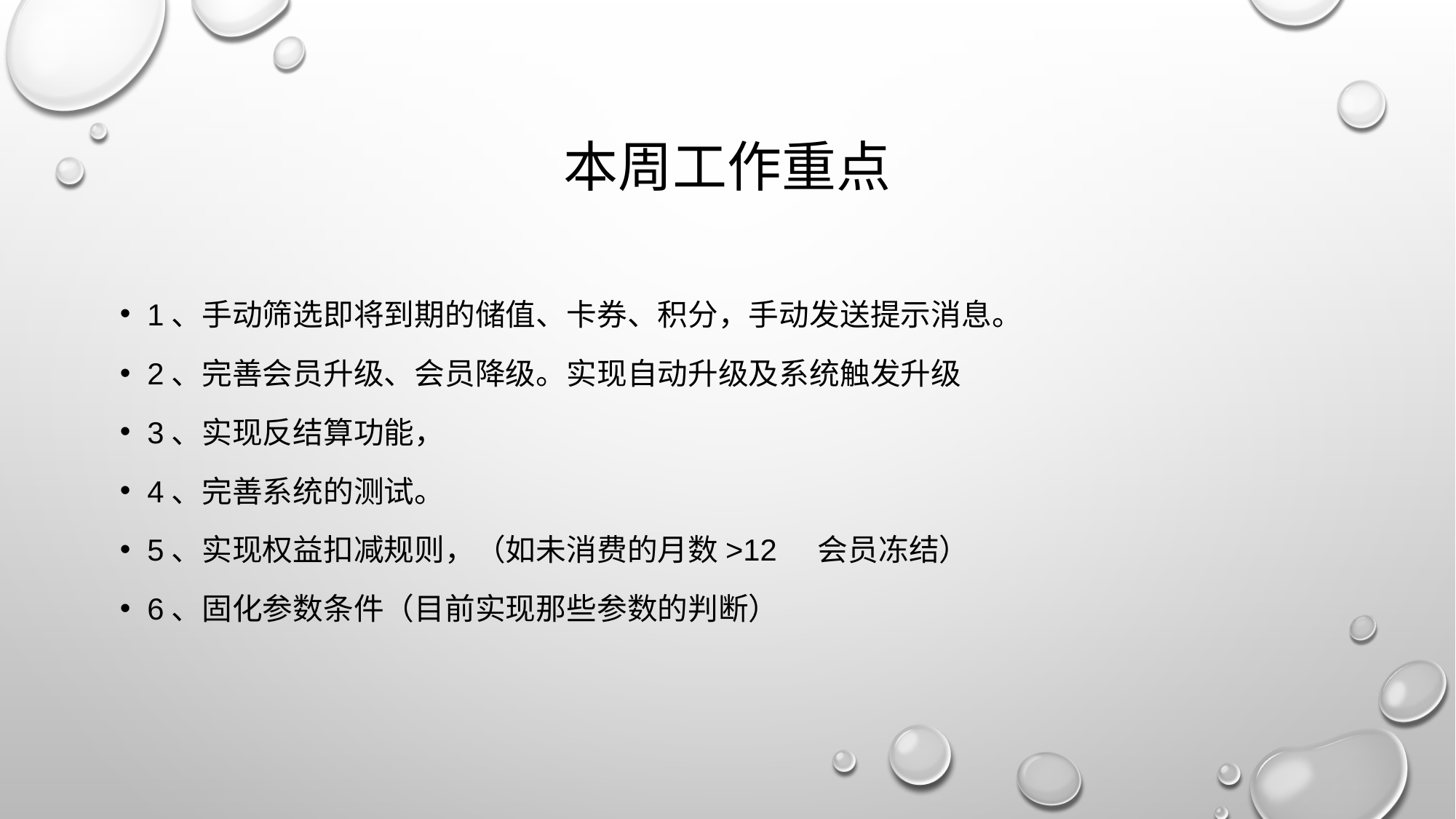

# 本周工作重点
1、手动筛选即将到期的储值、卡券、积分，手动发送提示消息。
2、完善会员升级、会员降级。实现自动升级及系统触发升级
3、实现反结算功能，
4、完善系统的测试。
5、实现权益扣减规则，（如未消费的月数>12    会员冻结）
6、固化参数条件（目前实现那些参数的判断）